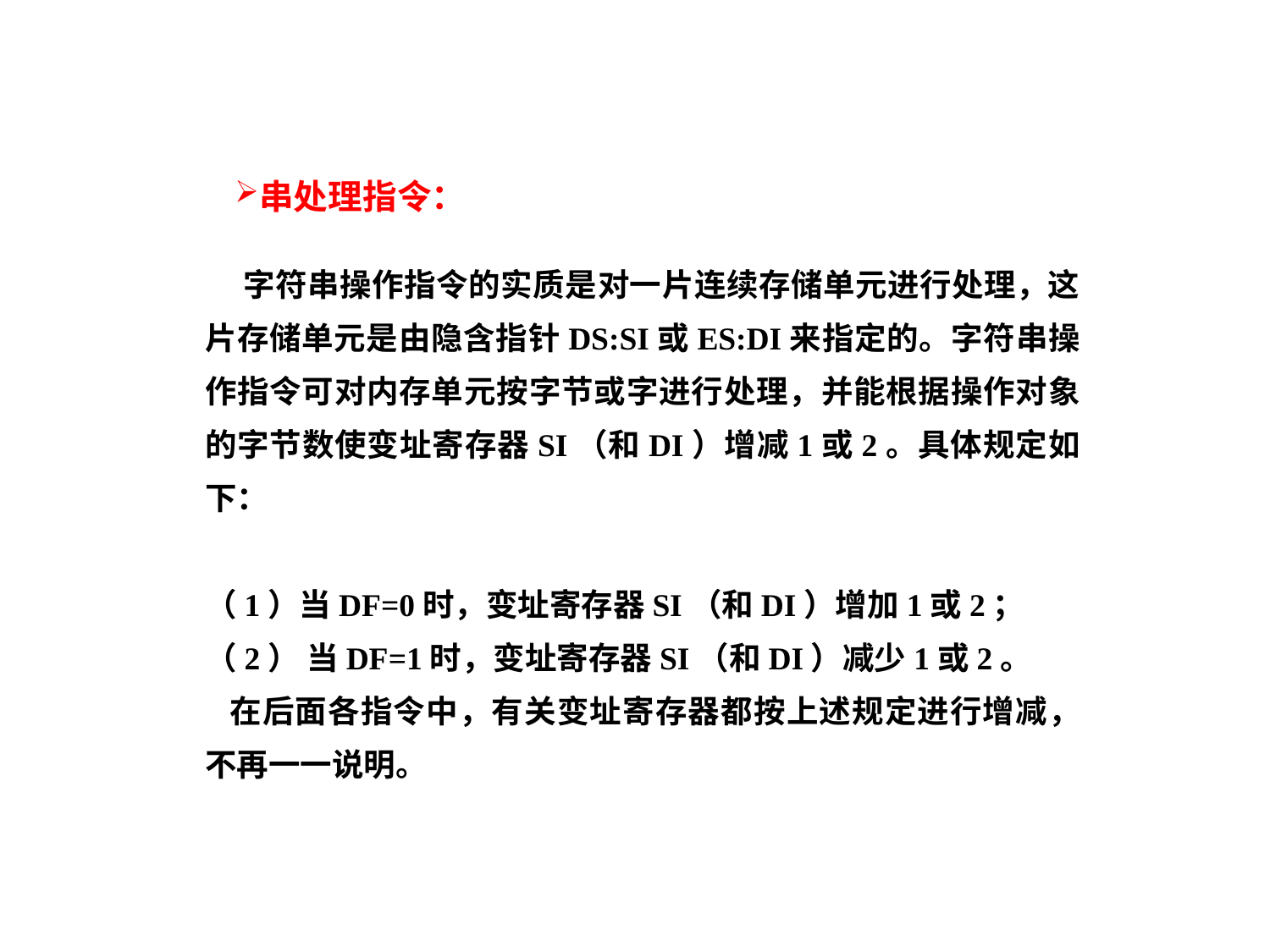

串处理指令：
     字符串操作指令的实质是对一片连续存储单元进行处理，这片存储单元是由隐含指针DS:SI或ES:DI来指定的。字符串操作指令可对内存单元按字节或字进行处理，并能根据操作对象的字节数使变址寄存器SI（和DI）增减1或2。具体规定如下：

（1）当DF=0时，变址寄存器SI（和DI）增加1或2；
（2） 当DF=1时，变址寄存器SI（和DI）减少1或2。
  在后面各指令中，有关变址寄存器都按上述规定进行增减，不再一一说明。